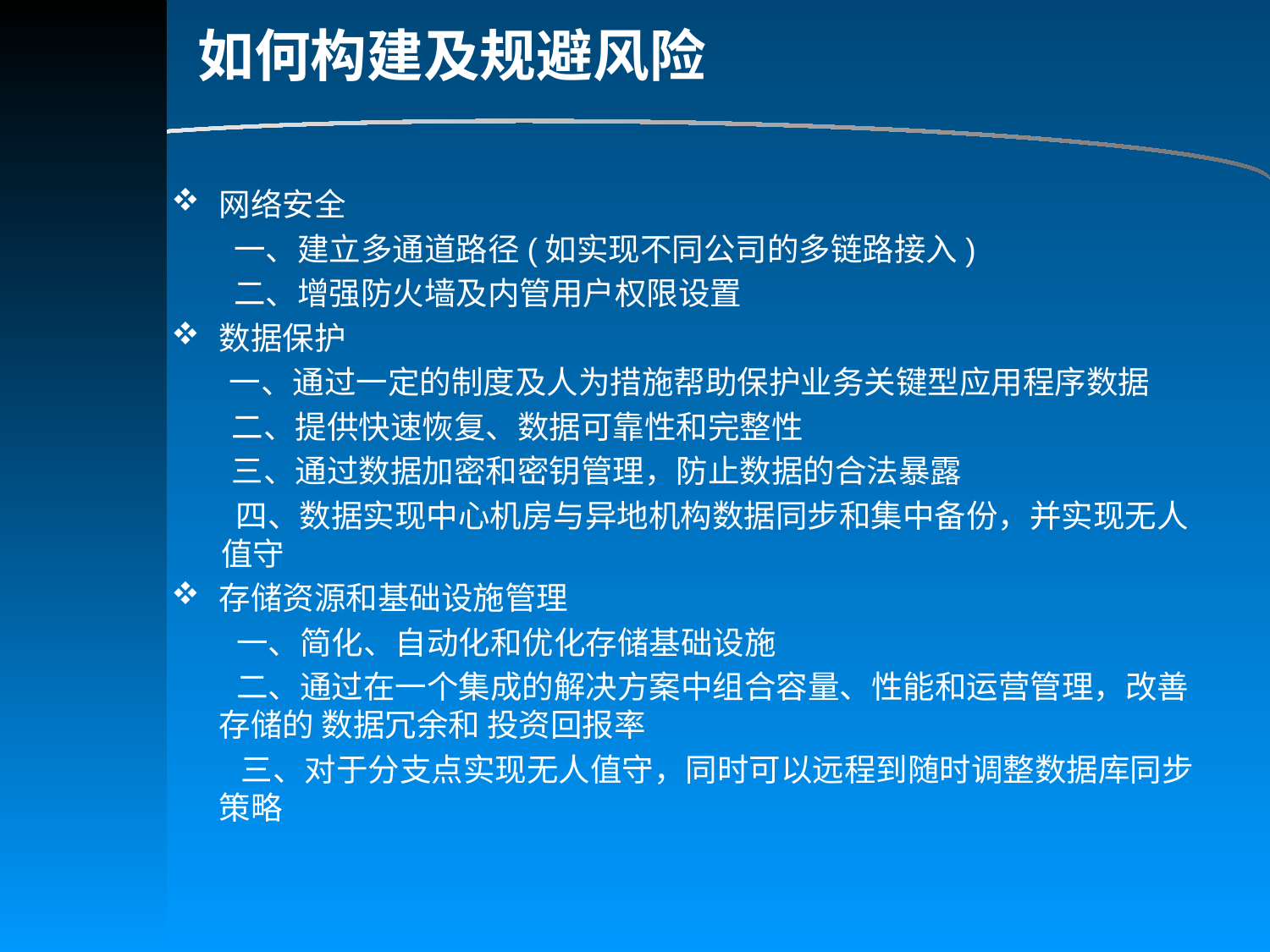

如何构建及规避风险
网络安全
	 一、建立多通道路径(如实现不同公司的多链路接入)
	 二、增强防火墙及内管用户权限设置
数据保护
       一、通过一定的制度及人为措施帮助保护业务关键型应用程序数据
       二、提供快速恢复、数据可靠性和完整性
       三、通过数据加密和密钥管理，防止数据的合法暴露
	 四、数据实现中心机房与异地机构数据同步和集中备份，并实现无人值守
存储资源和基础设施管理
        一、简化、自动化和优化存储基础设施
        二、通过在一个集成的解决方案中组合容量、性能和运营管理，改善存储的 数据冗余和 投资回报率
	  三、对于分支点实现无人值守，同时可以远程到随时调整数据库同步策略